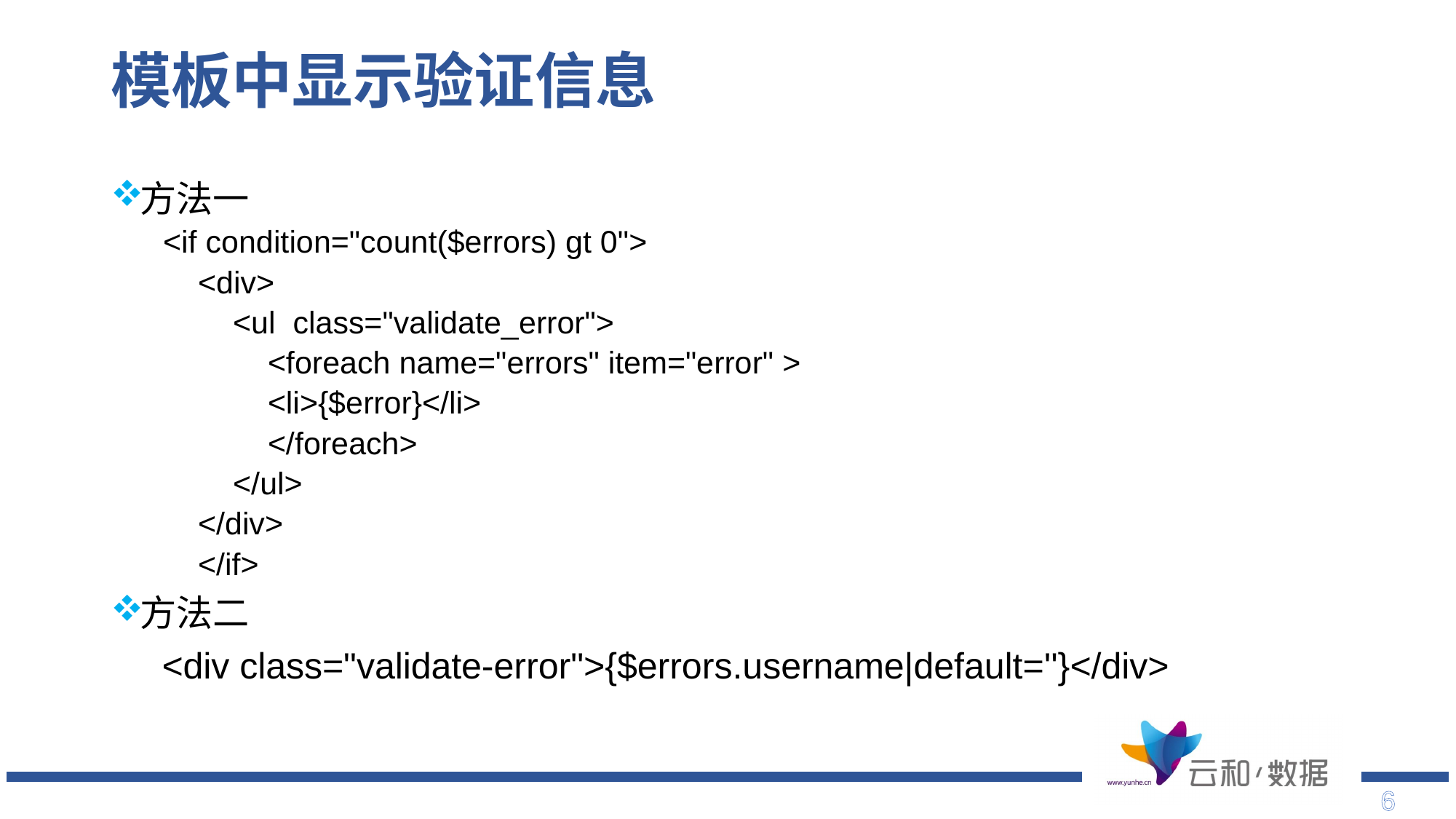

# 模板中显示验证信息
方法一
<if condition="count($errors) gt 0">
    <div>
        <ul  class="validate_error">
            <foreach name="errors" item="error" >
            <li>{$error}</li>
            </foreach>
        </ul>
    </div>
    </if>
方法二
     <div class="validate-error">{$errors.username|default=''}</div>